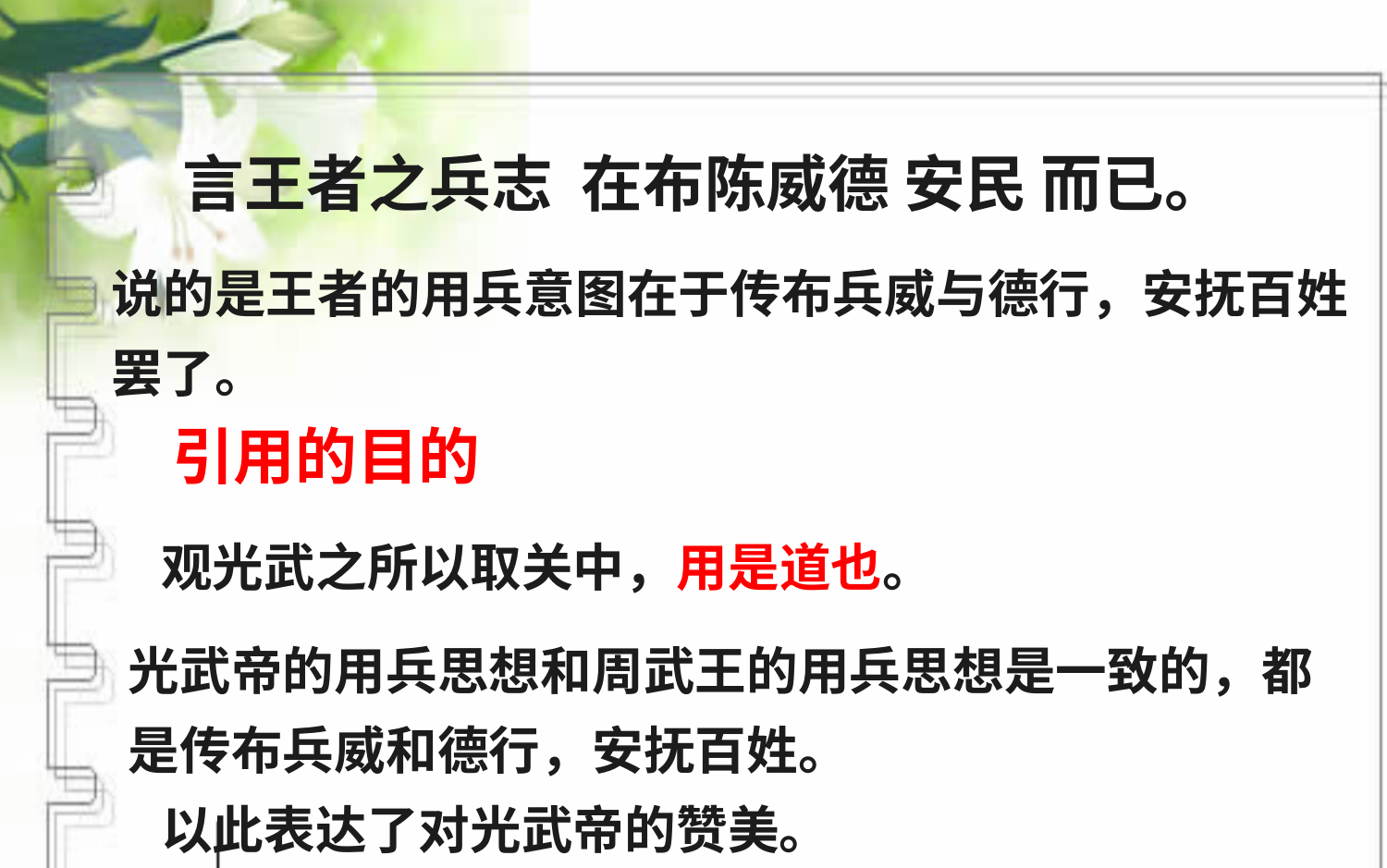

言王者之兵志  在布陈威德 安民 而已。
说的是王者的用兵意图在于传布兵威与德行，安抚百姓罢了。
引用的目的
观光武之所以取关中，用是道也。
光武帝的用兵思想和周武王的用兵思想是一致的，都是传布兵威和德行，安抚百姓。
以此表达了对光武帝的赞美。